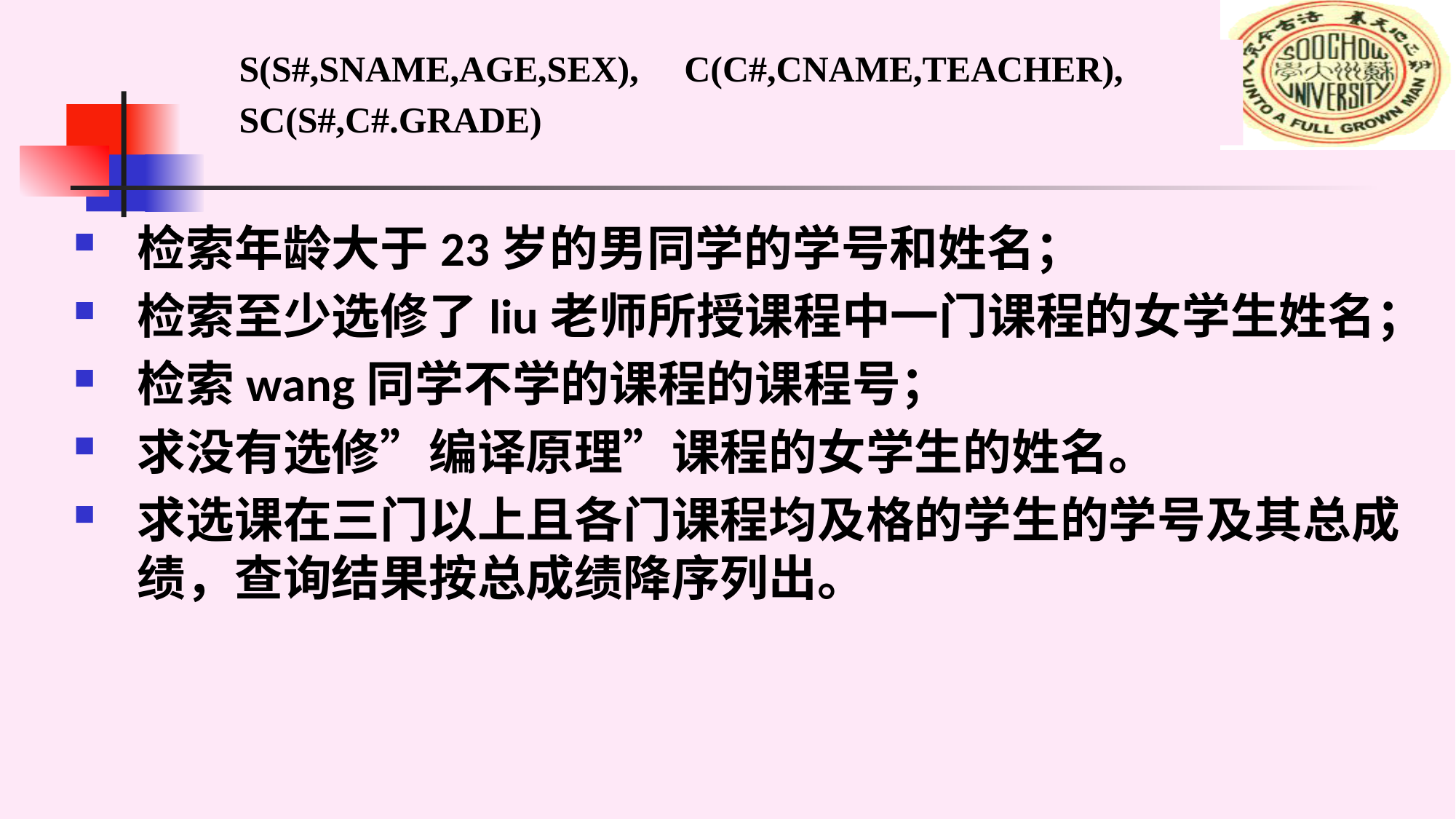

S(S#,SNAME,AGE,SEX),     C(C#,CNAME,TEACHER),
SC(S#,C#.GRADE)
#
检索年龄大于23岁的男同学的学号和姓名；
检索至少选修了liu老师所授课程中一门课程的女学生姓名；
检索wang同学不学的课程的课程号；
求没有选修”编译原理”课程的女学生的姓名。
求选课在三门以上且各门课程均及格的学生的学号及其总成绩，查询结果按总成绩降序列出。